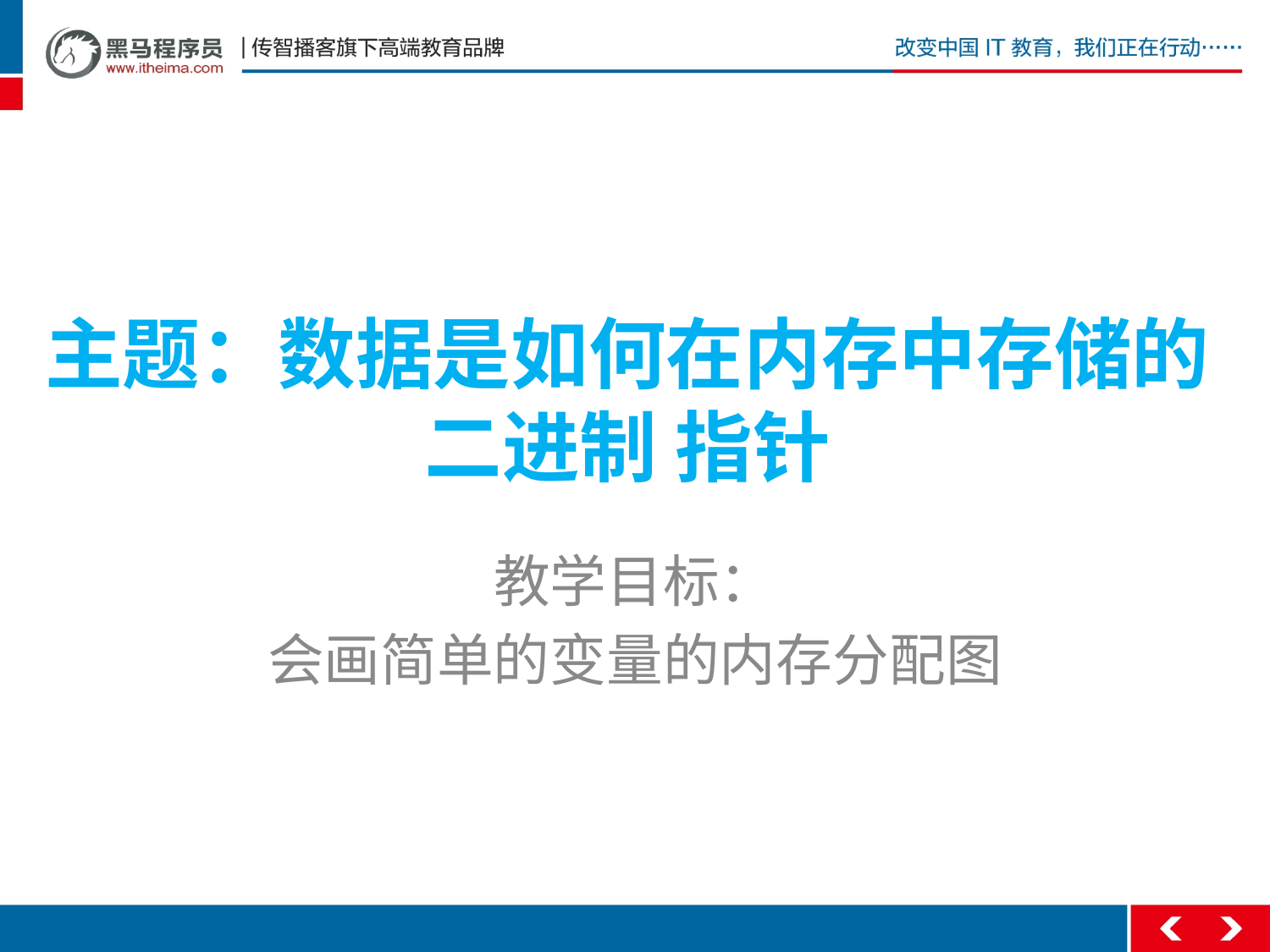

# 主题：数据是如何在内存中存储的 二进制 指针
教学目标：
会画简单的变量的内存分配图